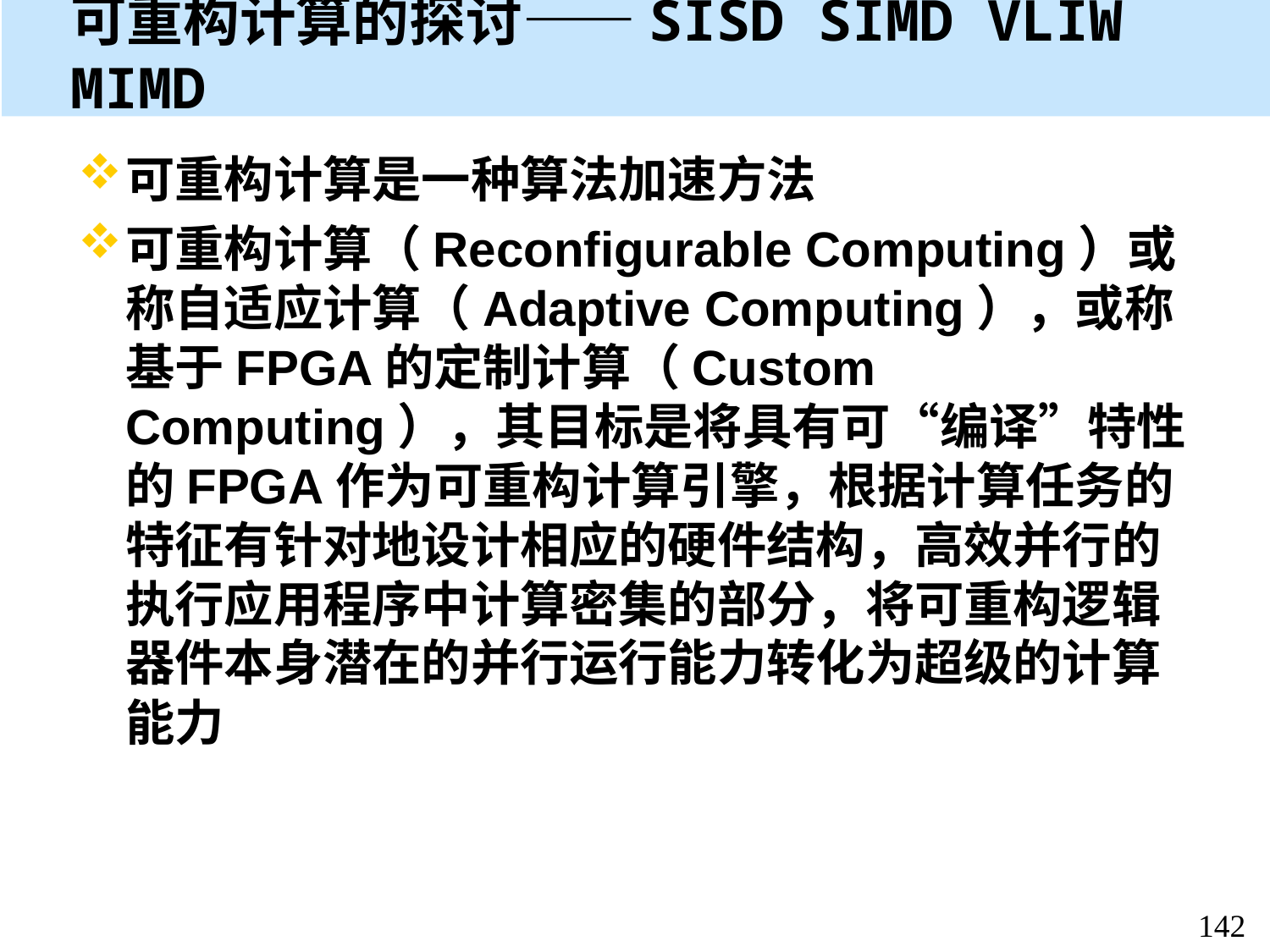

# 可重构计算的探讨——SISD SIMD VLIW MIMD
可重构计算是一种算法加速方法
可重构计算（Reconfigurable Computing）或称自适应计算（Adaptive Computing），或称基于FPGA的定制计算（Custom Computing），其目标是将具有可“编译”特性的FPGA作为可重构计算引擎，根据计算任务的特征有针对地设计相应的硬件结构，高效并行的执行应用程序中计算密集的部分，将可重构逻辑器件本身潜在的并行运行能力转化为超级的计算能力